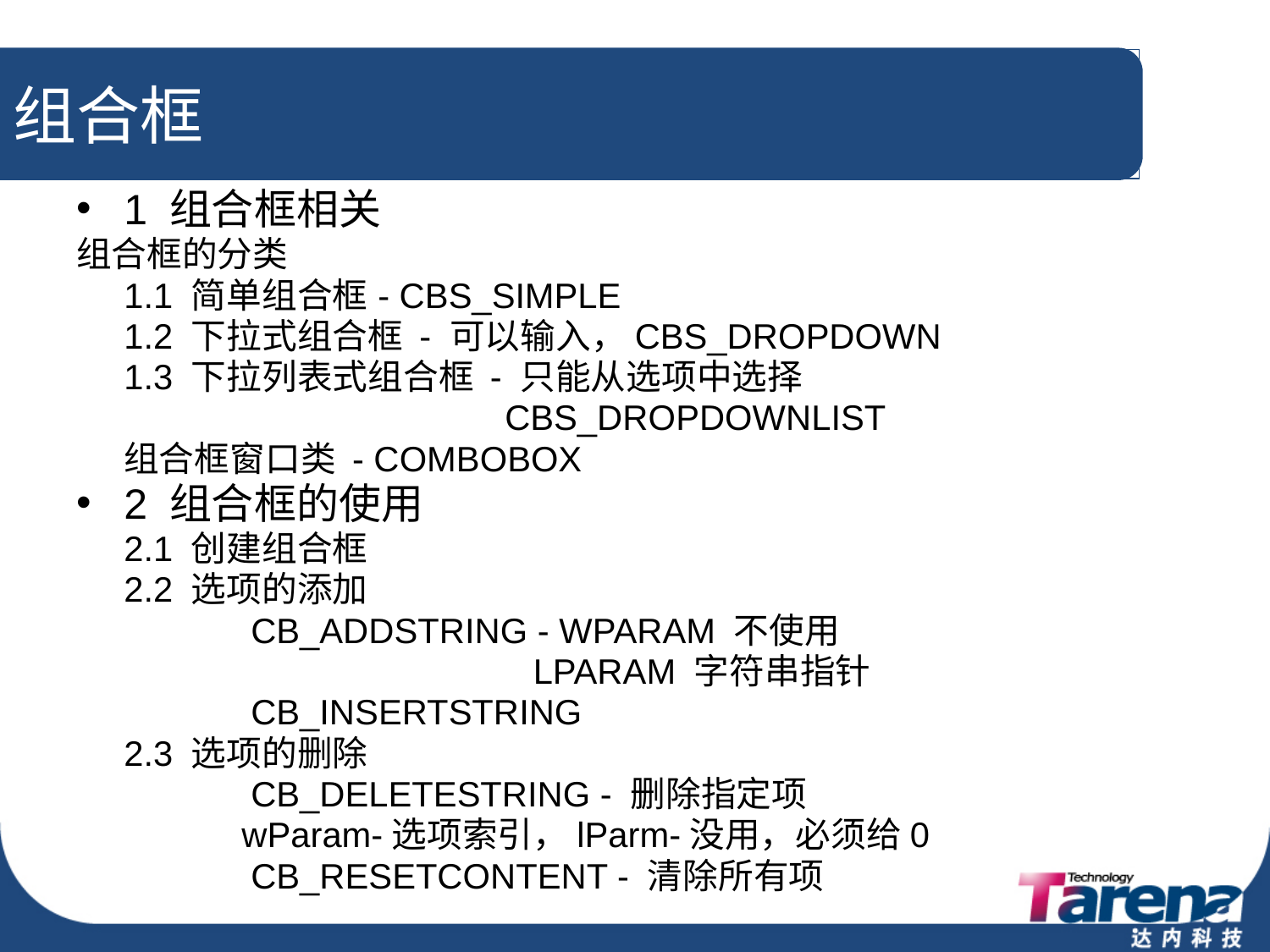

# 组合框
1 组合框相关
组合框的分类
	1.1 简单组合框	- CBS_SIMPLE
	1.2 下拉式组合框 - 可以输入，CBS_DROPDOWN
	1.3 下拉列表式组合框 - 只能从选项中选择
				CBS_DROPDOWNLIST
	组合框窗口类 - COMBOBOX
2 组合框的使用
	2.1 创建组合框
	2.2 选项的添加
		CB_ADDSTRING - WPARAM 不使用
		                             LPARAM 字符串指针
		CB_INSERTSTRING
	2.3 选项的删除
		CB_DELETESTRING - 删除指定项
                 wParam-选项索引，lParm-没用，必须给0
		CB_RESETCONTENT - 清除所有项